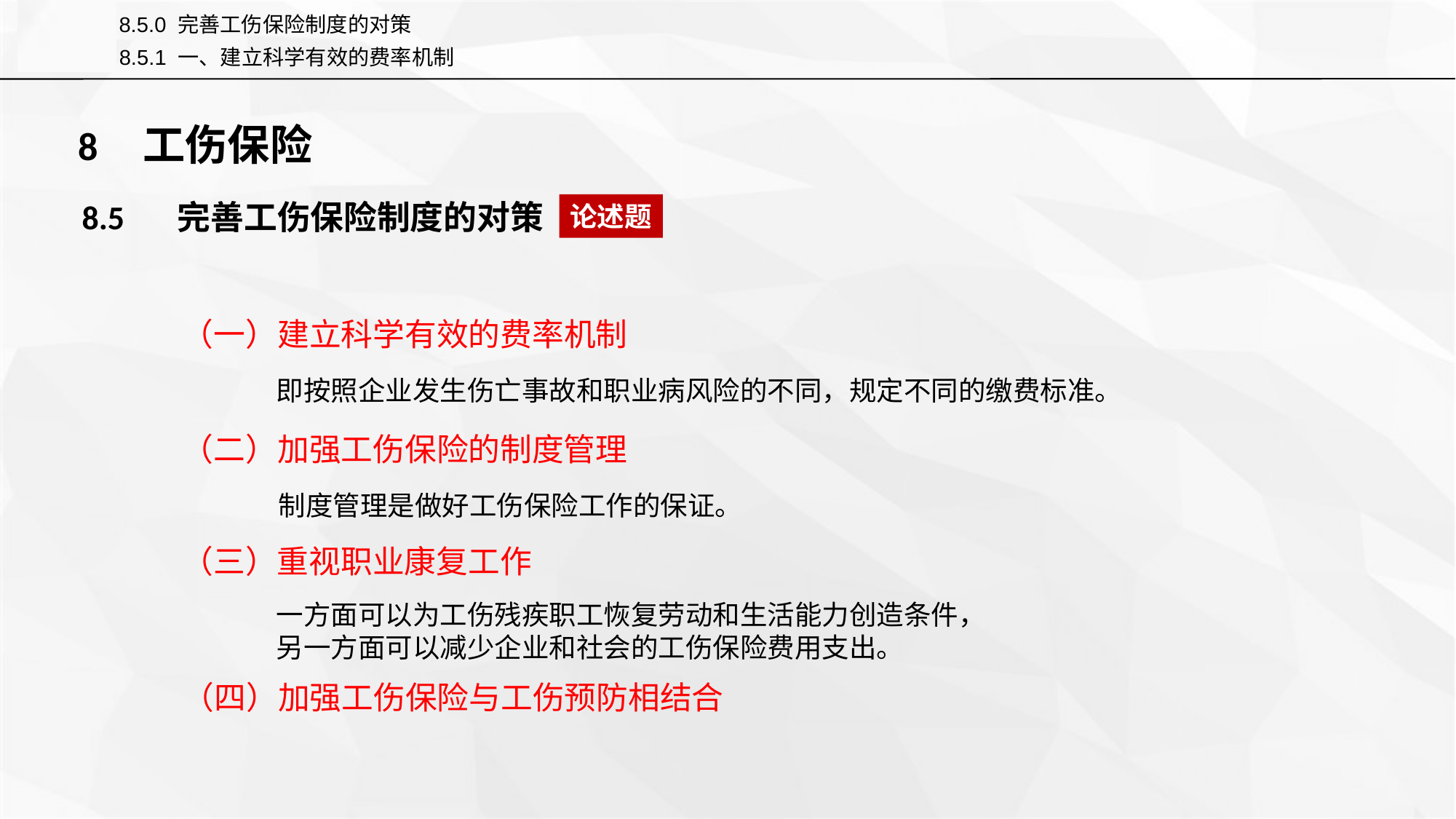

8.5.0 完善工伤保险制度的对策
8.5.1 一、建立科学有效的费率机制
8    工伤保险
8.5      完善工伤保险制度的对策
论述题
（一）建立科学有效的费率机制
即按照企业发生伤亡事故和职业病风险的不同，规定不同的缴费标准。
（二）加强工伤保险的制度管理
制度管理是做好工伤保险工作的保证。
（三）重视职业康复工作
一方面可以为工伤残疾职工恢复劳动和生活能力创造条件，另一方面可以减少企业和社会的工伤保险费用支出。
（四）加强工伤保险与工伤预防相结合